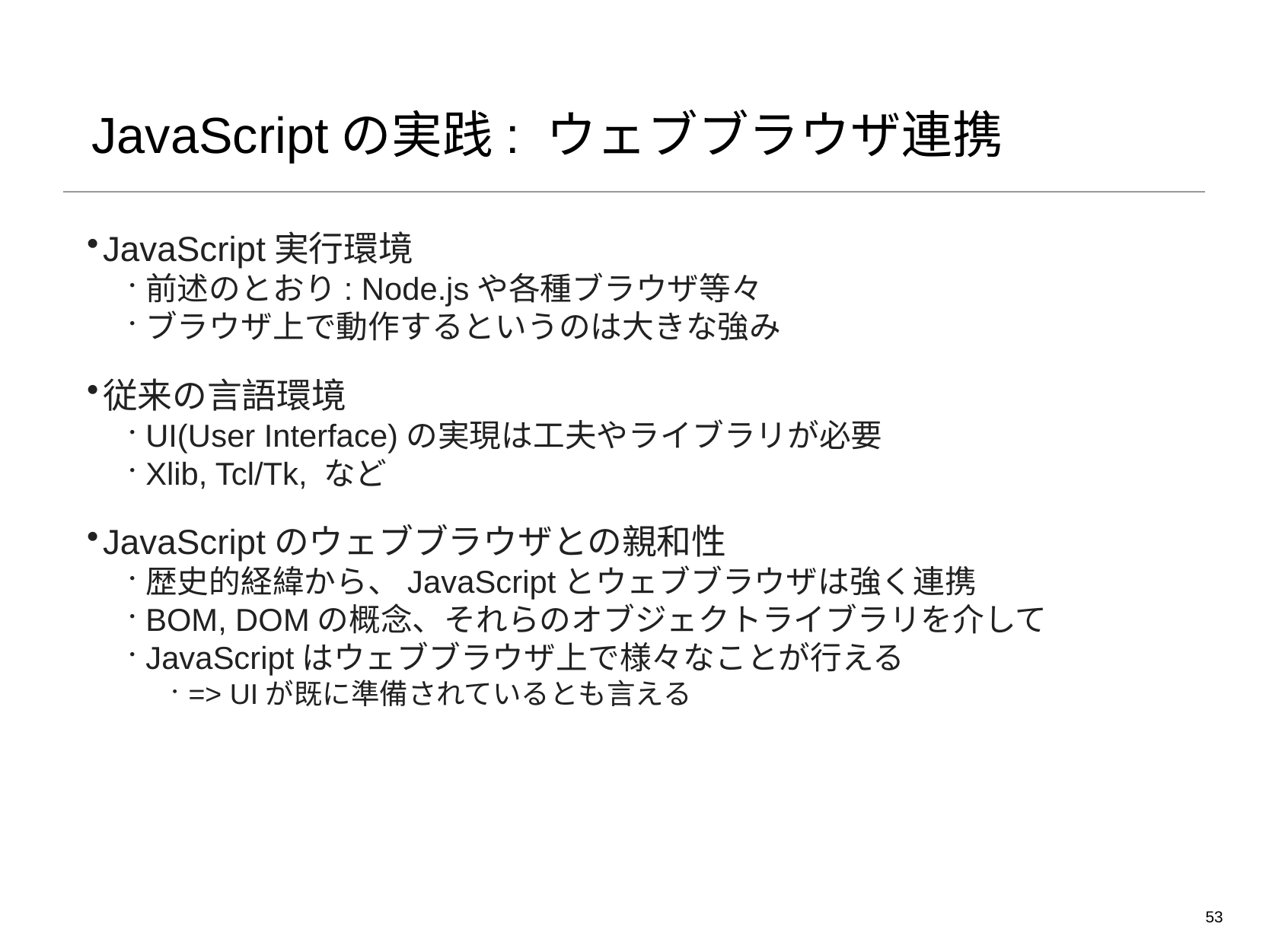

# JavaScriptの実践: ウェブブラウザ連携
JavaScript実行環境
前述のとおり: Node.jsや各種ブラウザ等々
ブラウザ上で動作するというのは大きな強み
従来の言語環境
UI(User Interface)の実現は工夫やライブラリが必要
Xlib, Tcl/Tk, など
JavaScriptのウェブブラウザとの親和性
歴史的経緯から、JavaScriptとウェブブラウザは強く連携
BOM, DOMの概念、それらのオブジェクトライブラリを介して
JavaScriptはウェブブラウザ上で様々なことが行える
=> UIが既に準備されているとも言える
53